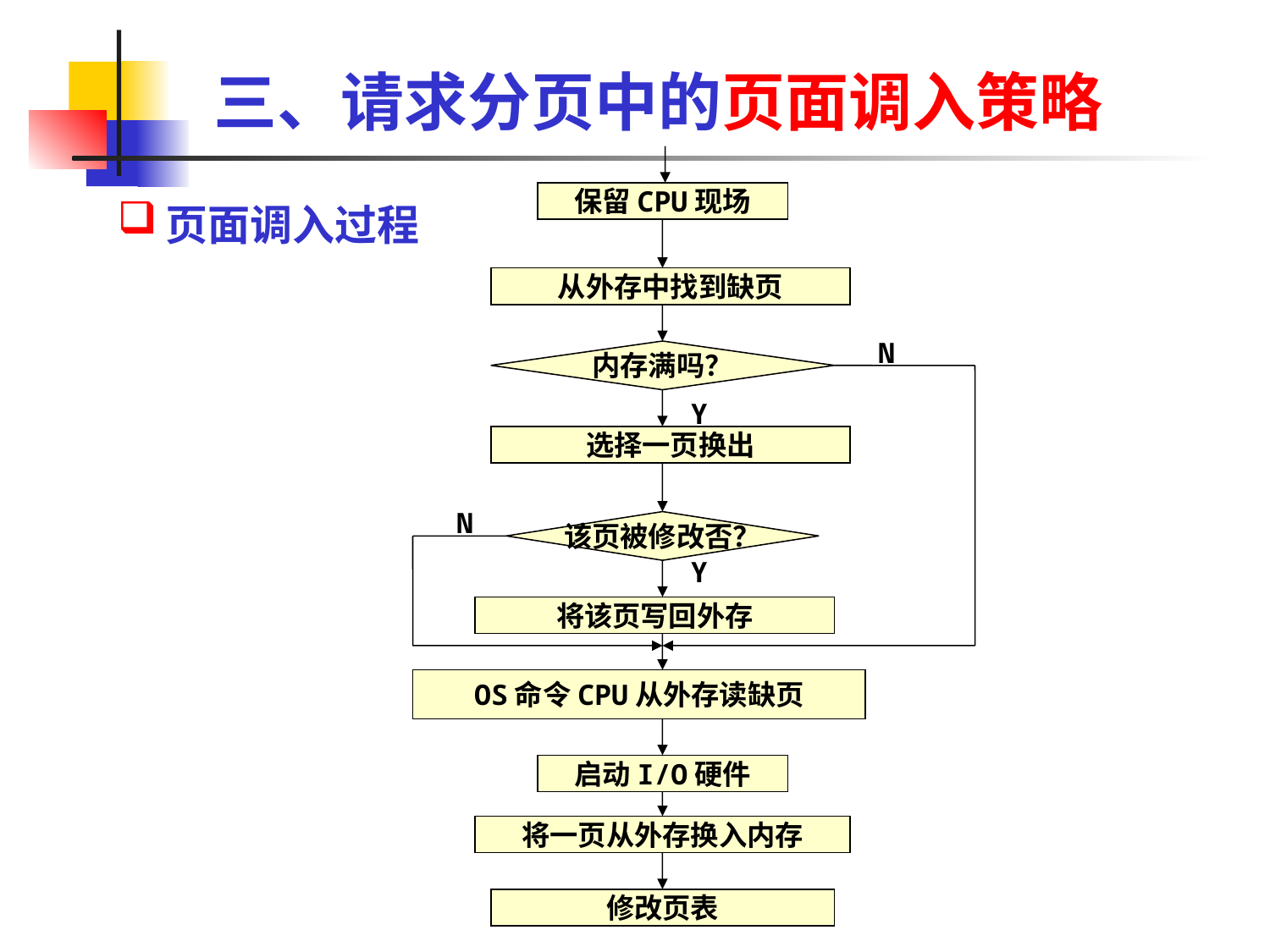

# 三、请求分页中的页面调入策略

保留CPU现场

从外存中找到缺页

N
内存满吗？

Y
选择一页换出

N
该页被修改否？

Y

将该页写回外存

OS命令CPU从外存读缺页

启动I/O硬件

将一页从外存换入内存

修改页表
页面调入过程